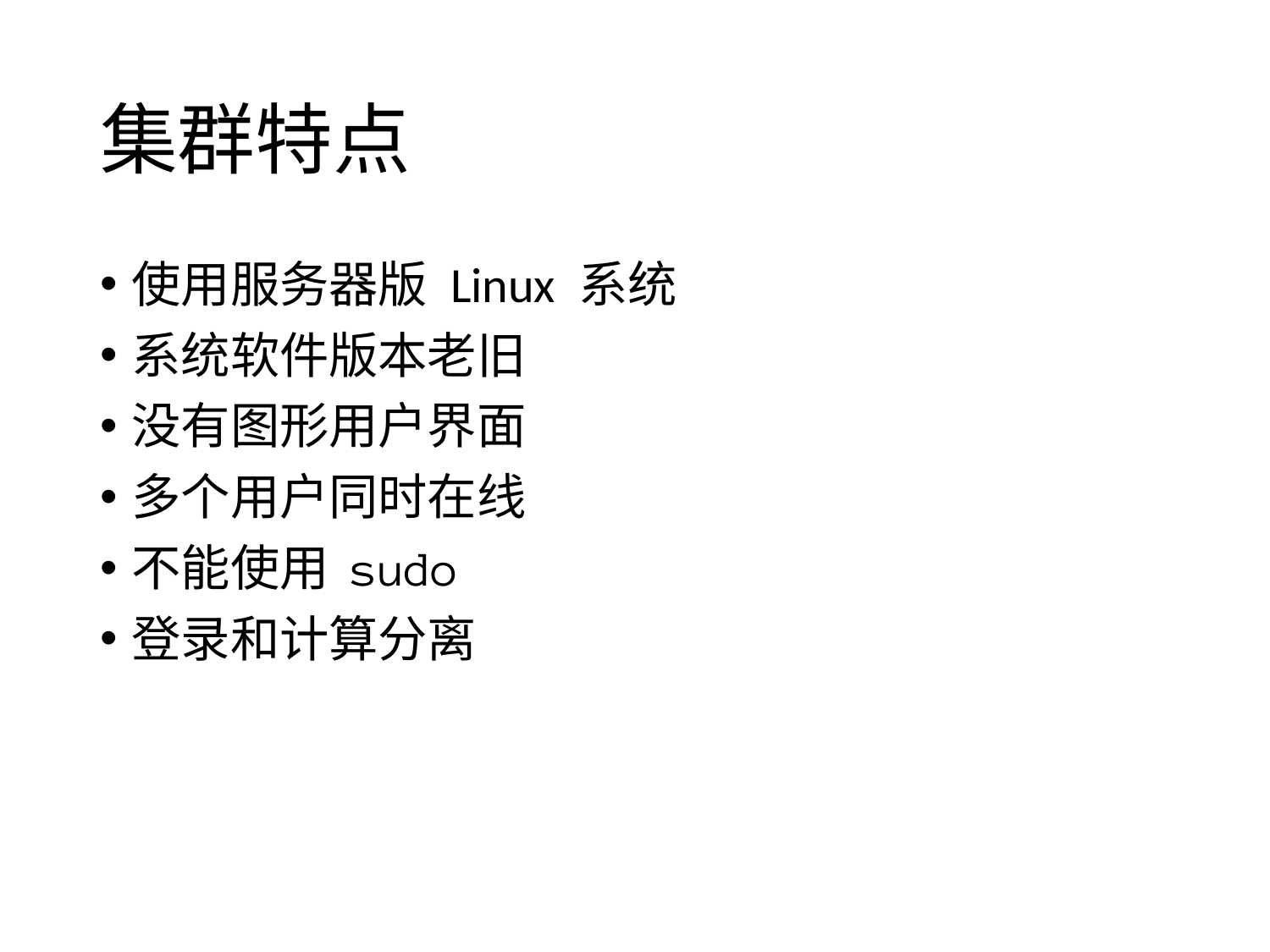

# 集群特点
使用服务器版 Linux 系统
系统软件版本老旧
没有图形用户界面
多个用户同时在线
不能使用 sudo
登录和计算分离